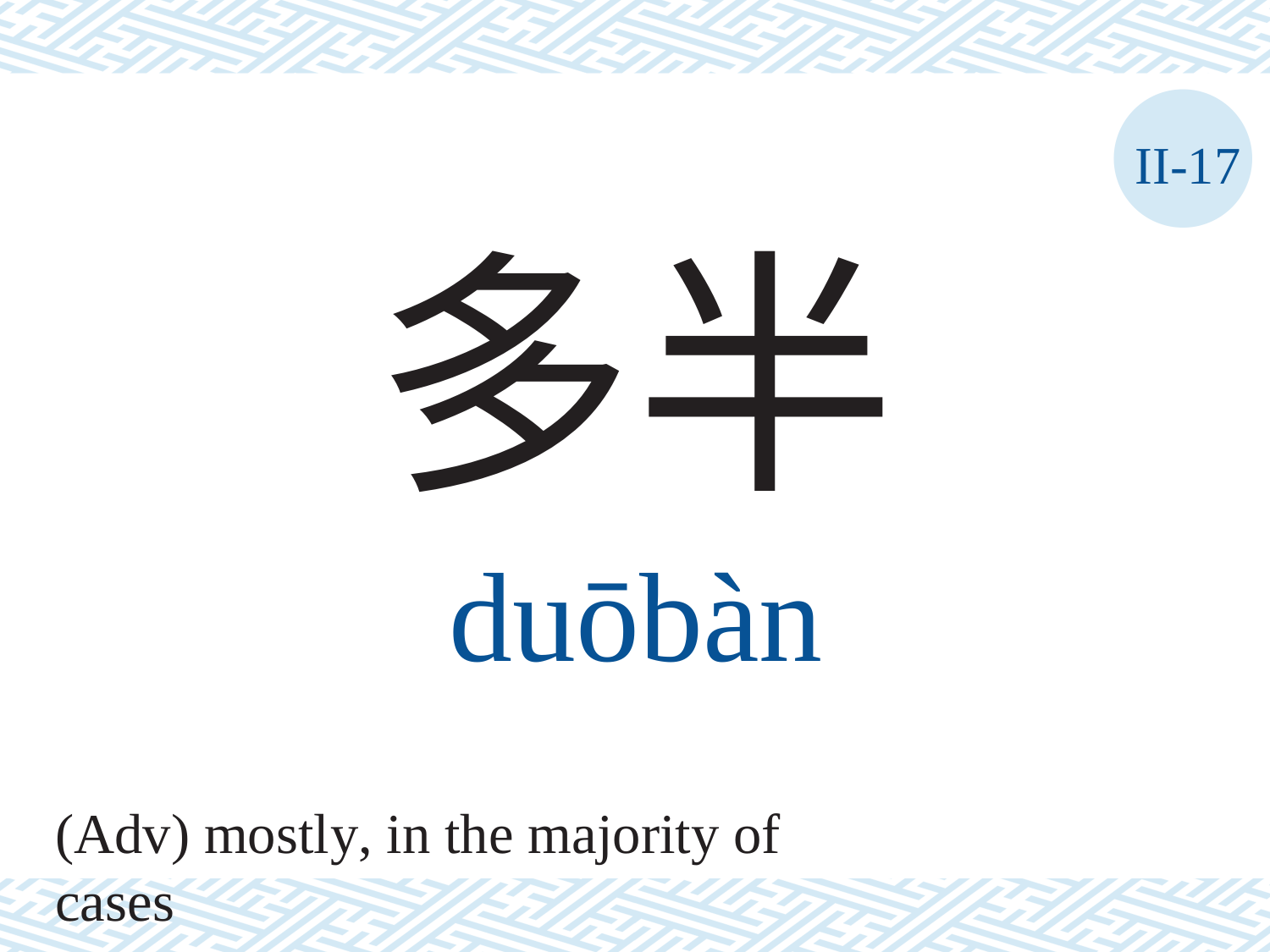

II-17
多半
duōbàn
(Adv) mostly, in the majority of cases